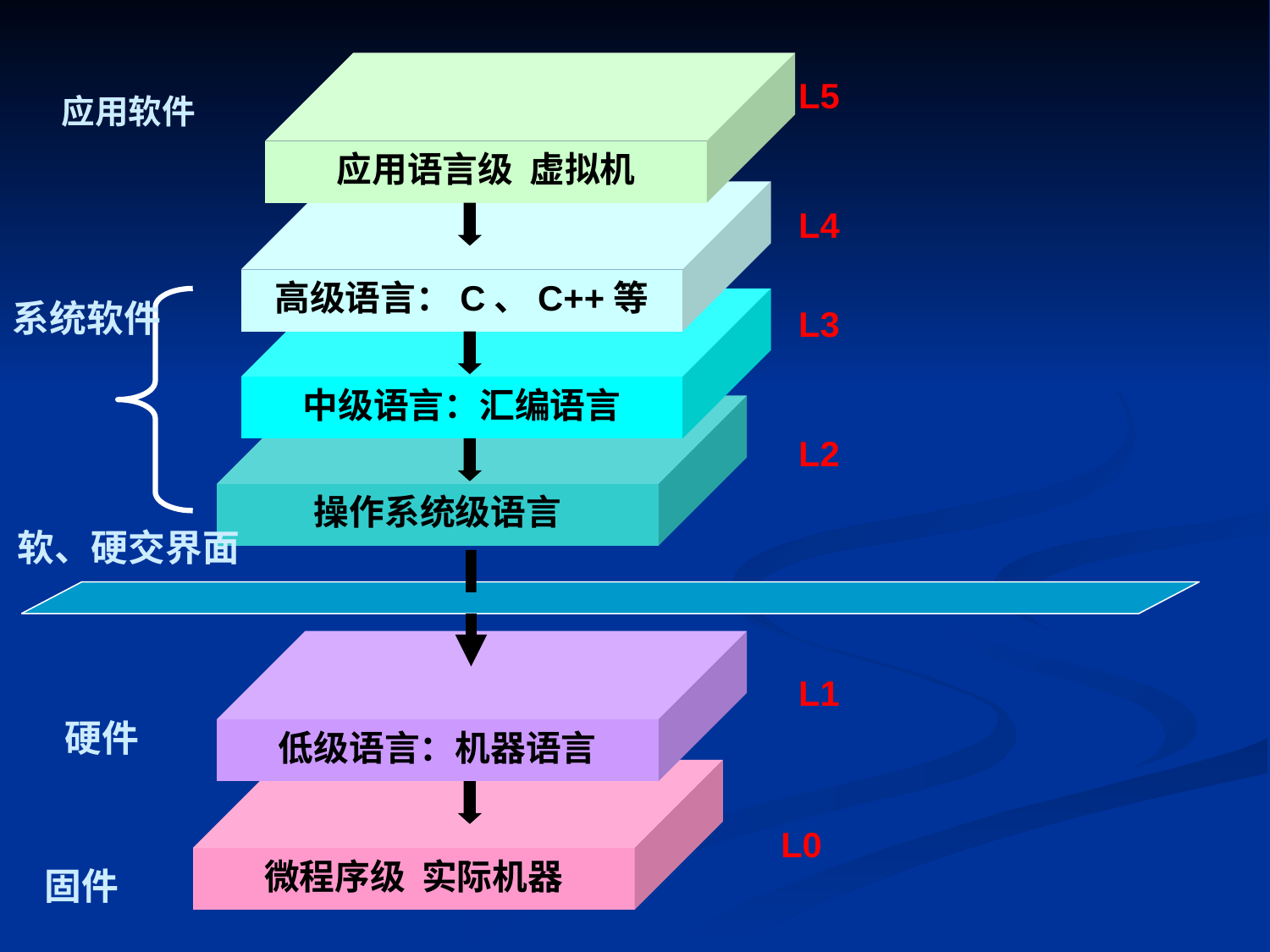

应用语言级  虚拟机

L5
应用软件

高级语言：C、C++等

L4

系统软件

中级语言：汇编语言
L3

操作系统级语言

L2

软、硬交界面

低级语言：机器语言

L1
硬件
微程序级  实际机器

L0
固件
16